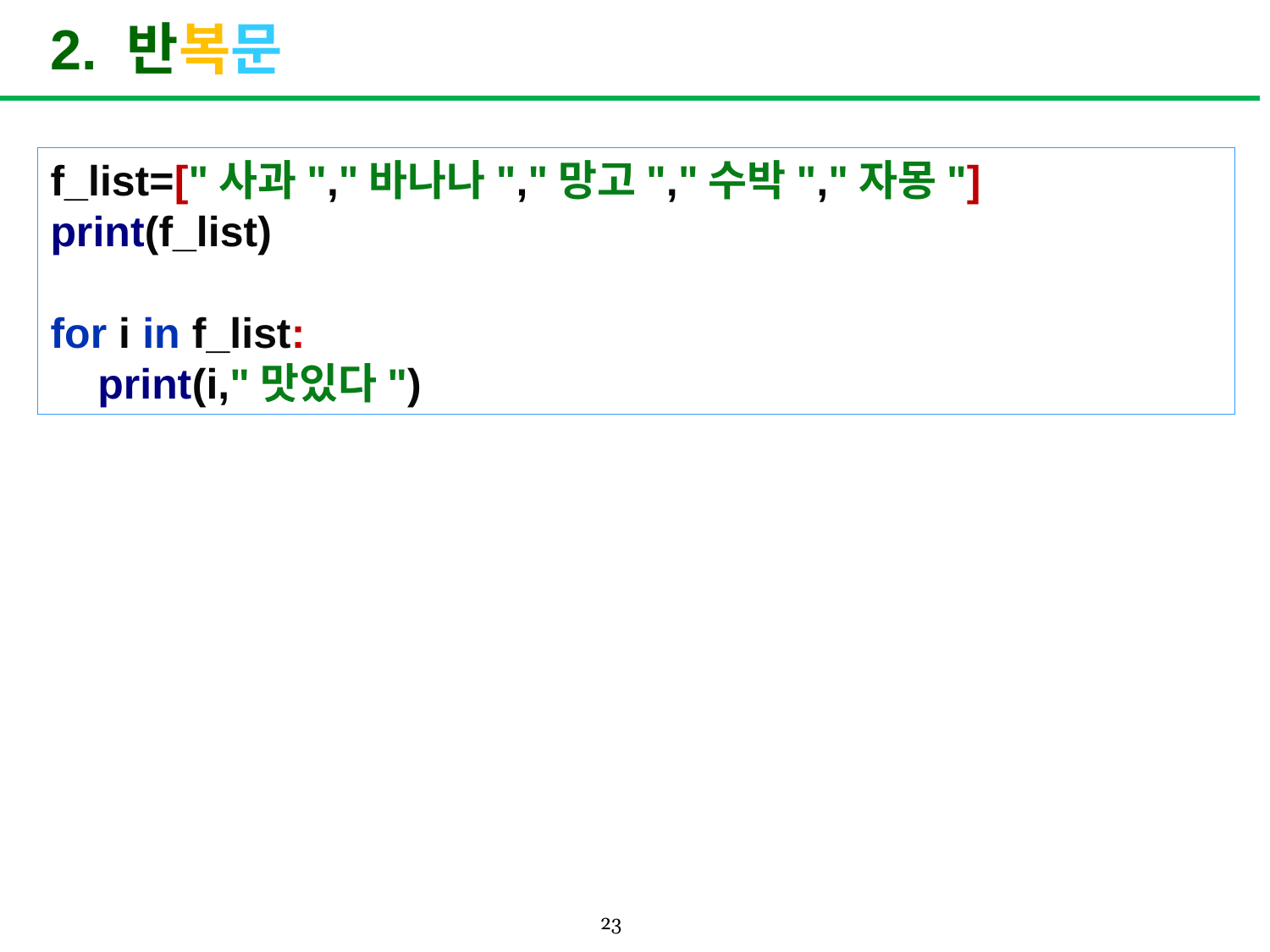

# 2. 반복문
f_list=["사과","바나나","망고","수박","자몽"]
print(f_list)
for i in f_list:
    print(i,"맛있다")
23